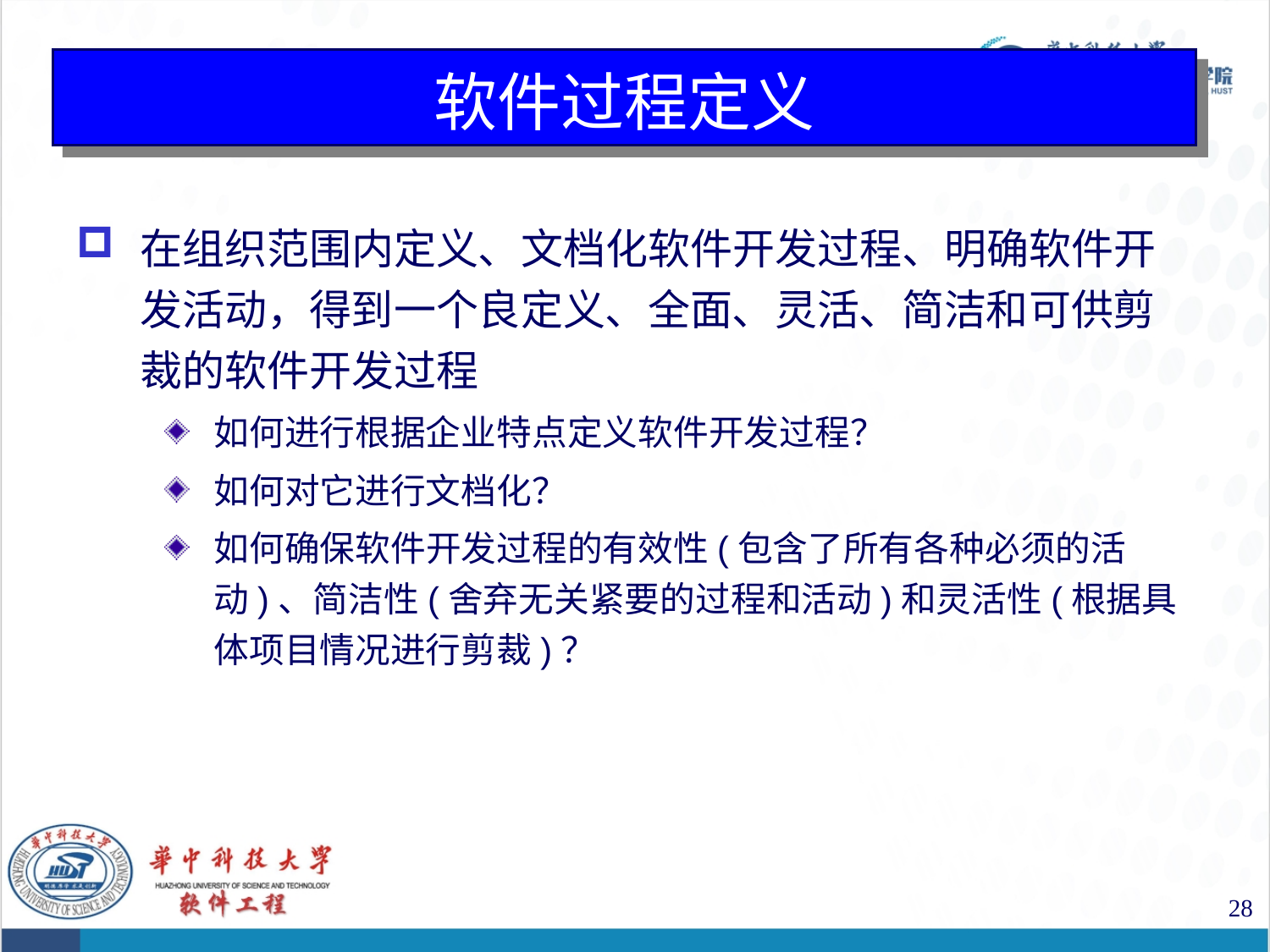

# 软件过程定义
在组织范围内定义、文档化软件开发过程、明确软件开发活动，得到一个良定义、全面、灵活、简洁和可供剪裁的软件开发过程
如何进行根据企业特点定义软件开发过程？
如何对它进行文档化？
如何确保软件开发过程的有效性(包含了所有各种必须的活动)、简洁性(舍弃无关紧要的过程和活动)和灵活性(根据具体项目情况进行剪裁)？

28